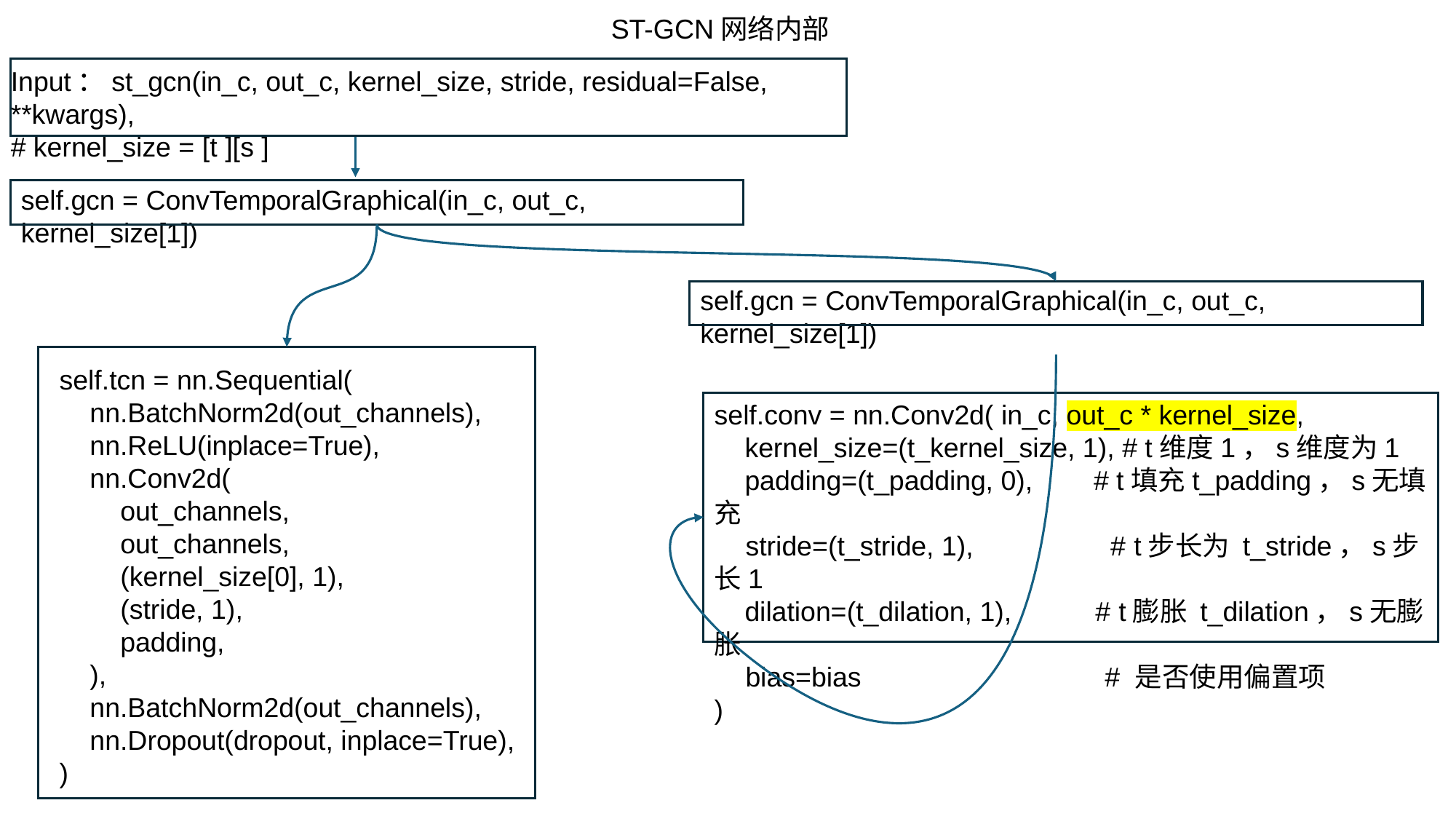

ST-GCN网络内部
Input：st_gcn(in_c, out_c, kernel_size, stride, residual=False, **kwargs),
# kernel_size = [t ][s ]

self.gcn = ConvTemporalGraphical(in_c, out_c, kernel_size[1])

self.gcn = ConvTemporalGraphical(in_c, out_c, kernel_size[1])

self.tcn = nn.Sequential(
    nn.BatchNorm2d(out_channels),
    nn.ReLU(inplace=True),
    nn.Conv2d(
        out_channels,
        out_channels,
        (kernel_size[0], 1),
        (stride, 1),
        padding,
    ),
    nn.BatchNorm2d(out_channels),
    nn.Dropout(dropout, inplace=True),
)

self.conv = nn.Conv2d( in_c, out_c * kernel_size,
    kernel_size=(t_kernel_size, 1), # t维度1，s维度为1
    padding=(t_padding, 0),        # t填充t_padding，s无填充
    stride=(t_stride, 1),                  # t步长为 t_stride，s步长1
    dilation=(t_dilation, 1),           # t膨胀 t_dilation，s无膨胀
    bias=bias                                # 是否使用偏置项
)